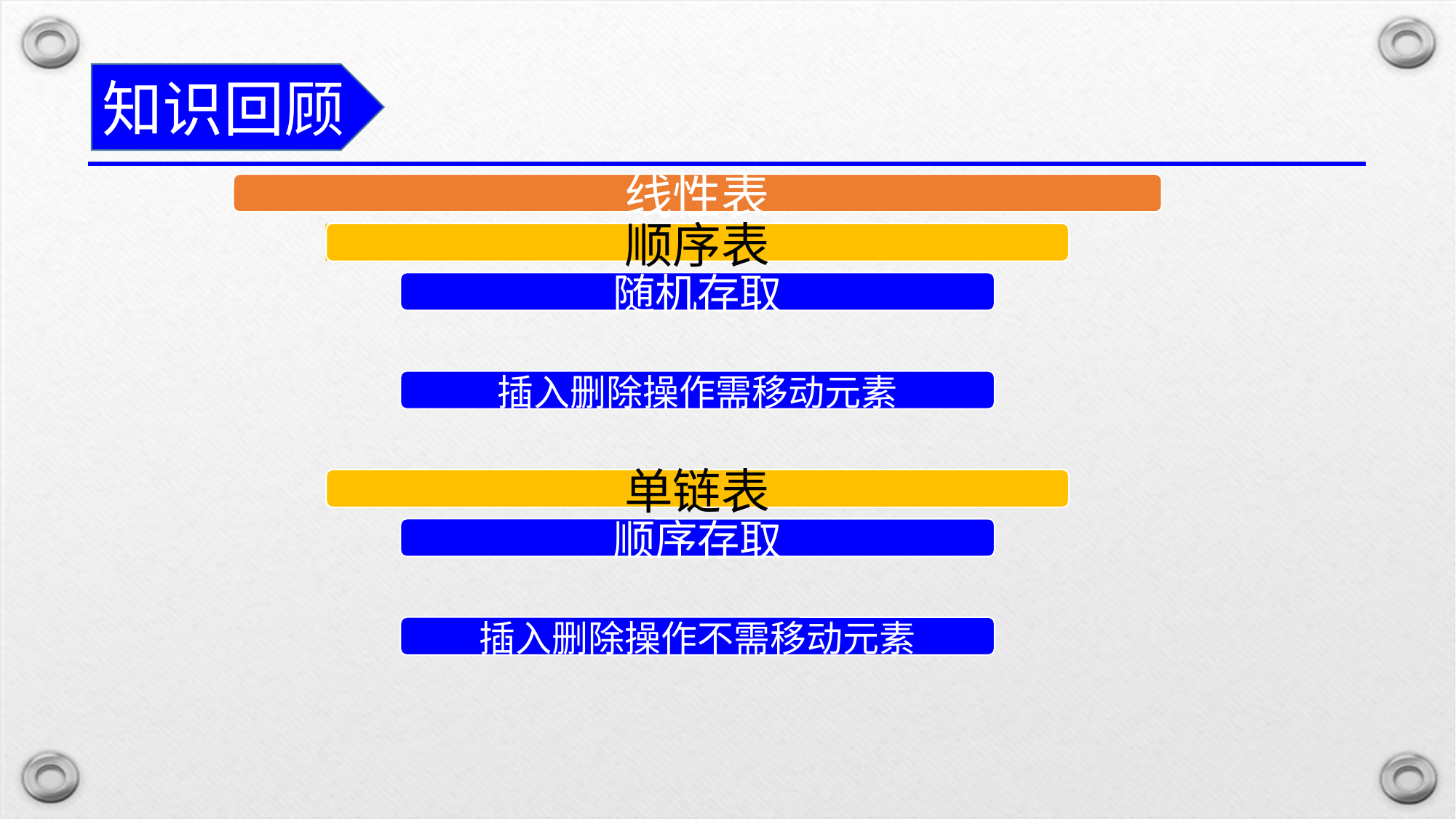

知识回顾
线性表
顺序表
随机存取
单链表
顺序存取
插入删除操作需移动元素
插入删除操作不需移动元素